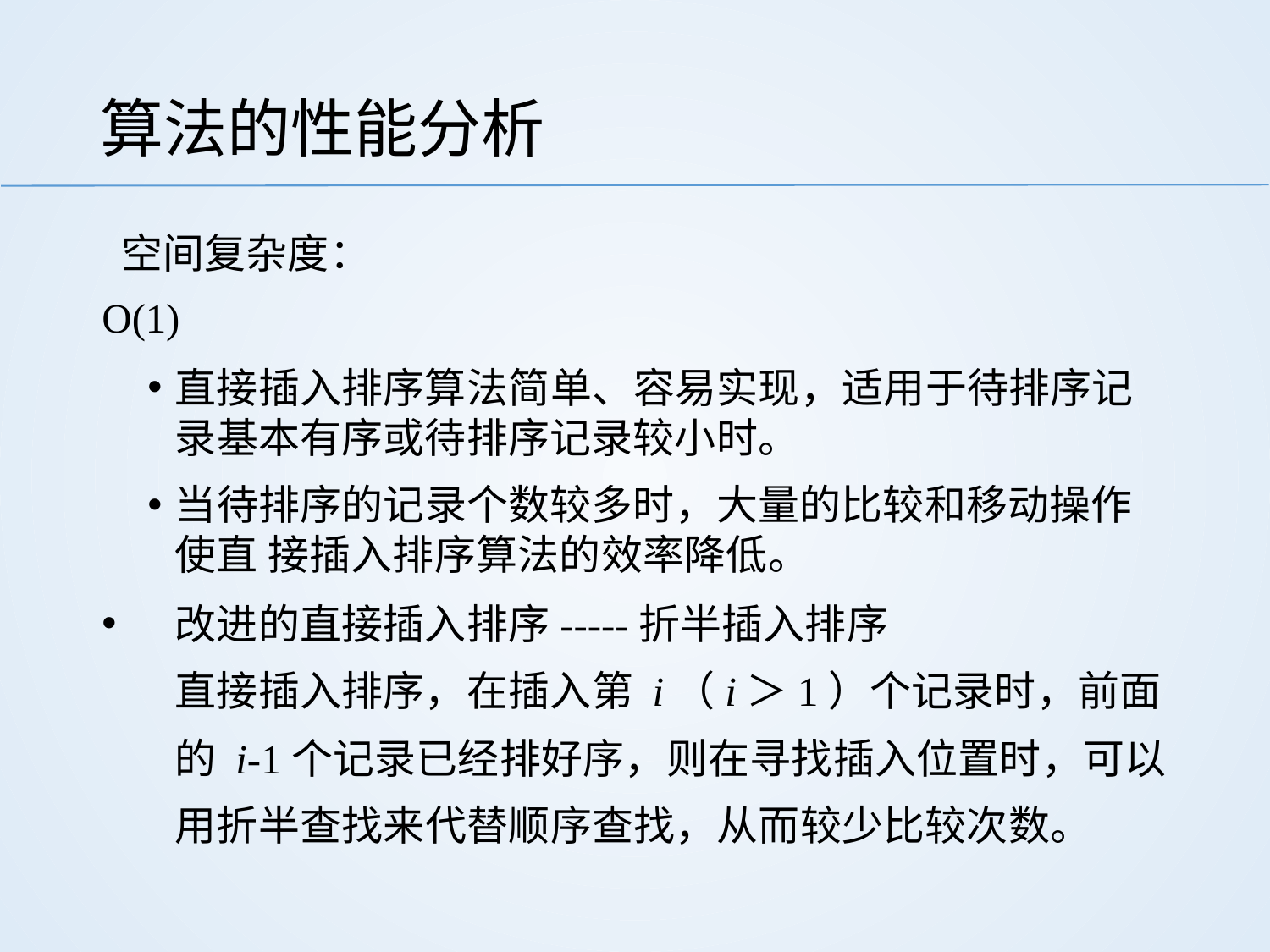

# 算法的性能分析
 空间复杂度：O(1)
直接插入排序算法简单、容易实现，适用于待排序记录基本有序或待排序记录较小时。
当待排序的记录个数较多时，大量的比较和移动操作使直 接插入排序算法的效率降低。
改进的直接插入排序-----折半插入排序
直接插入排序，在插入第 i（i＞1）个记录时，前面的 i-1个记录已经排好序，则在寻找插入位置时，可以用折半查找来代替顺序查找，从而较少比较次数。